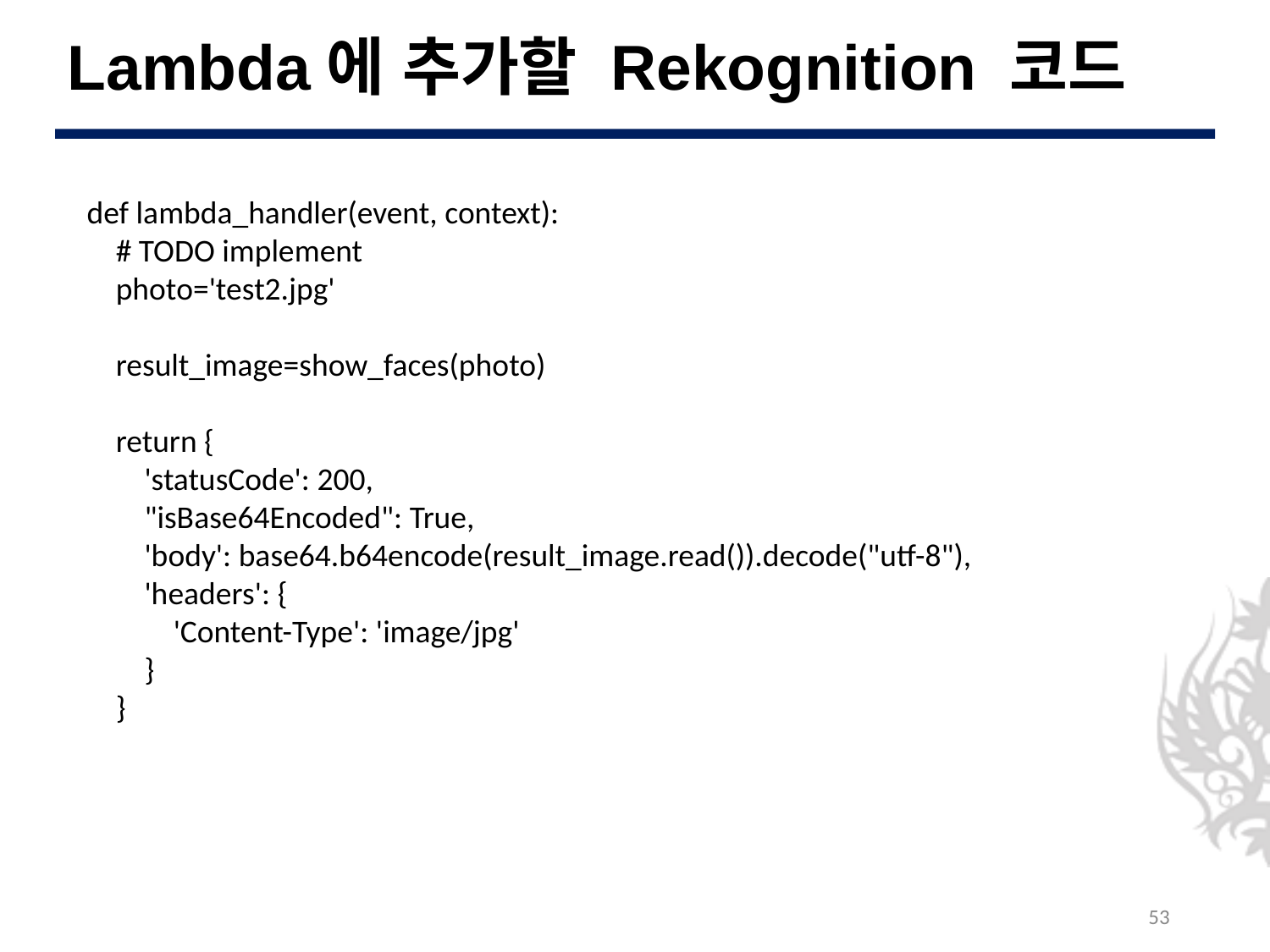

Lambda에 추가할 Rekognition 코드
def lambda_handler(event, context):
    # TODO implement
    photo='test2.jpg'
    result_image=show_faces(photo)
    return {
        'statusCode': 200,
        "isBase64Encoded": True,
        'body': base64.b64encode(result_image.read()).decode("utf-8"),
        'headers': {
            'Content-Type': 'image/jpg'
        }
    }
53